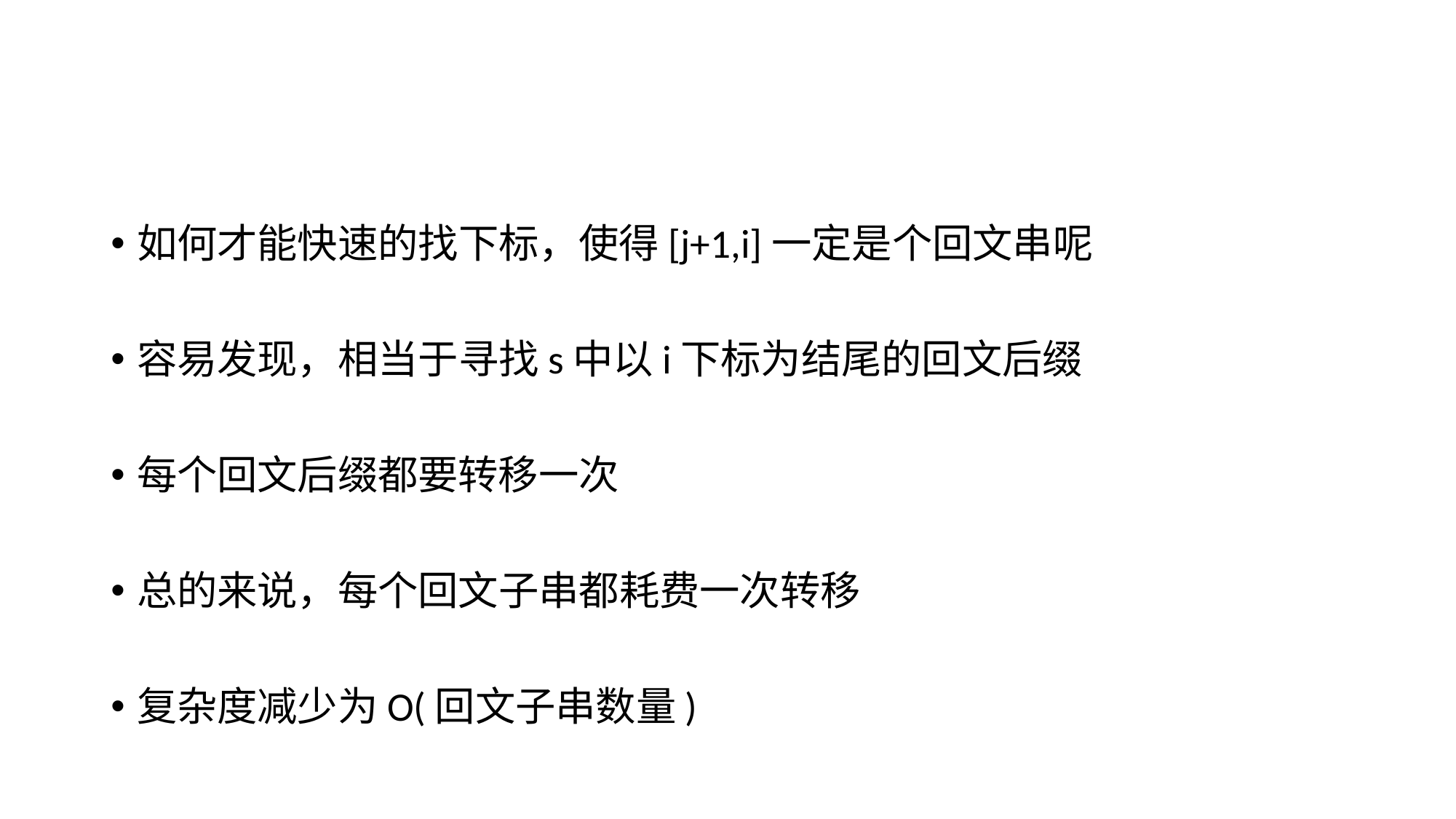

#
如何才能快速的找下标，使得[j+1,i]一定是个回文串呢

容易发现，相当于寻找s中以i下标为结尾的回文后缀

每个回文后缀都要转移一次

总的来说，每个回文子串都耗费一次转移

复杂度减少为O(回文子串数量)